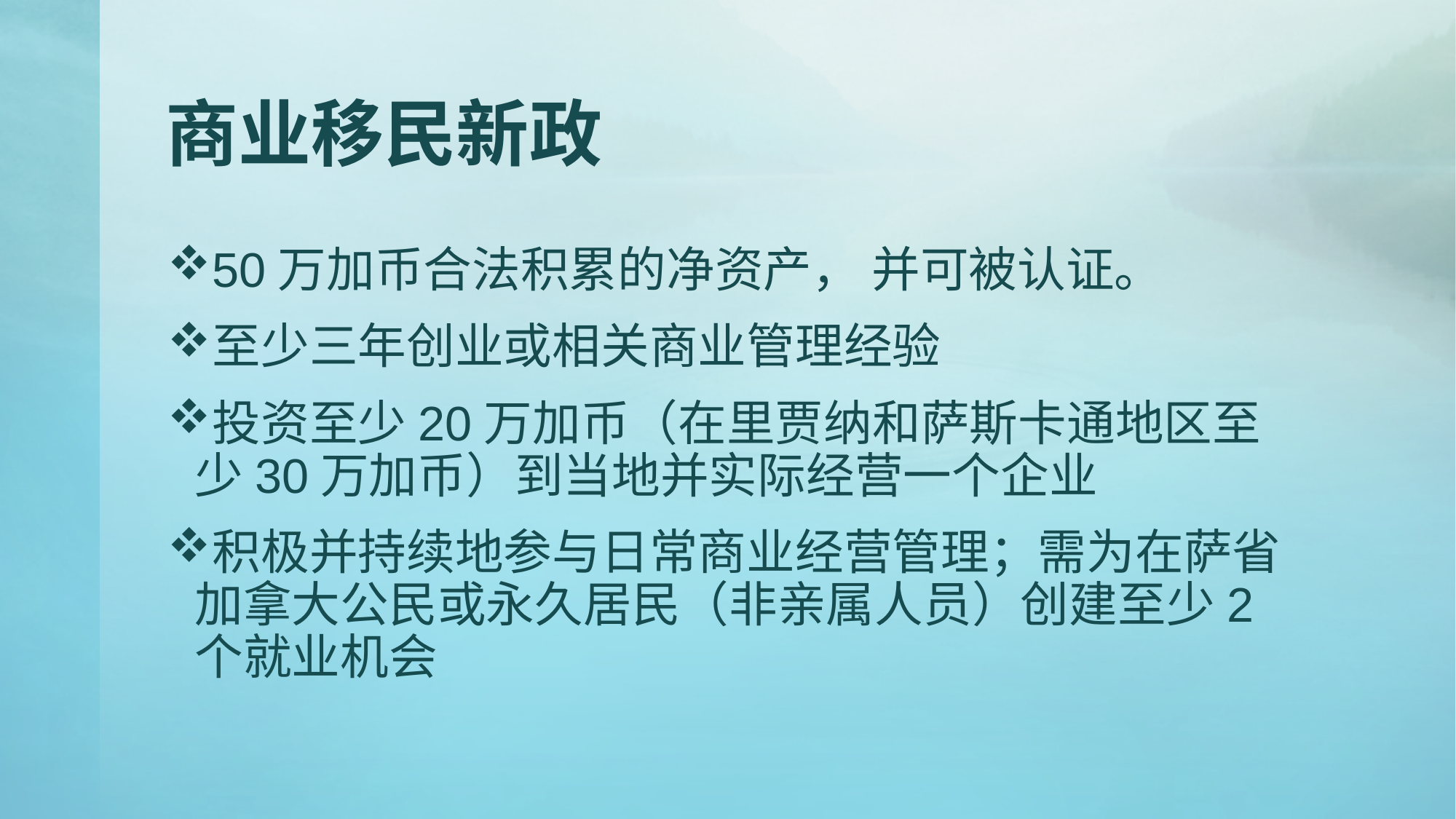

# 商业移民新政
50万加币合法积累的净资产， 并可被认证。
至少三年创业或相关商业管理经验
投资至少20万加币（在里贾纳和萨斯卡通地区至少30万加币）到当地并实际经营一个企业
积极并持续地参与日常商业经营管理；需为在萨省加拿大公民或永久居民（非亲属人员）创建至少2个就业机会